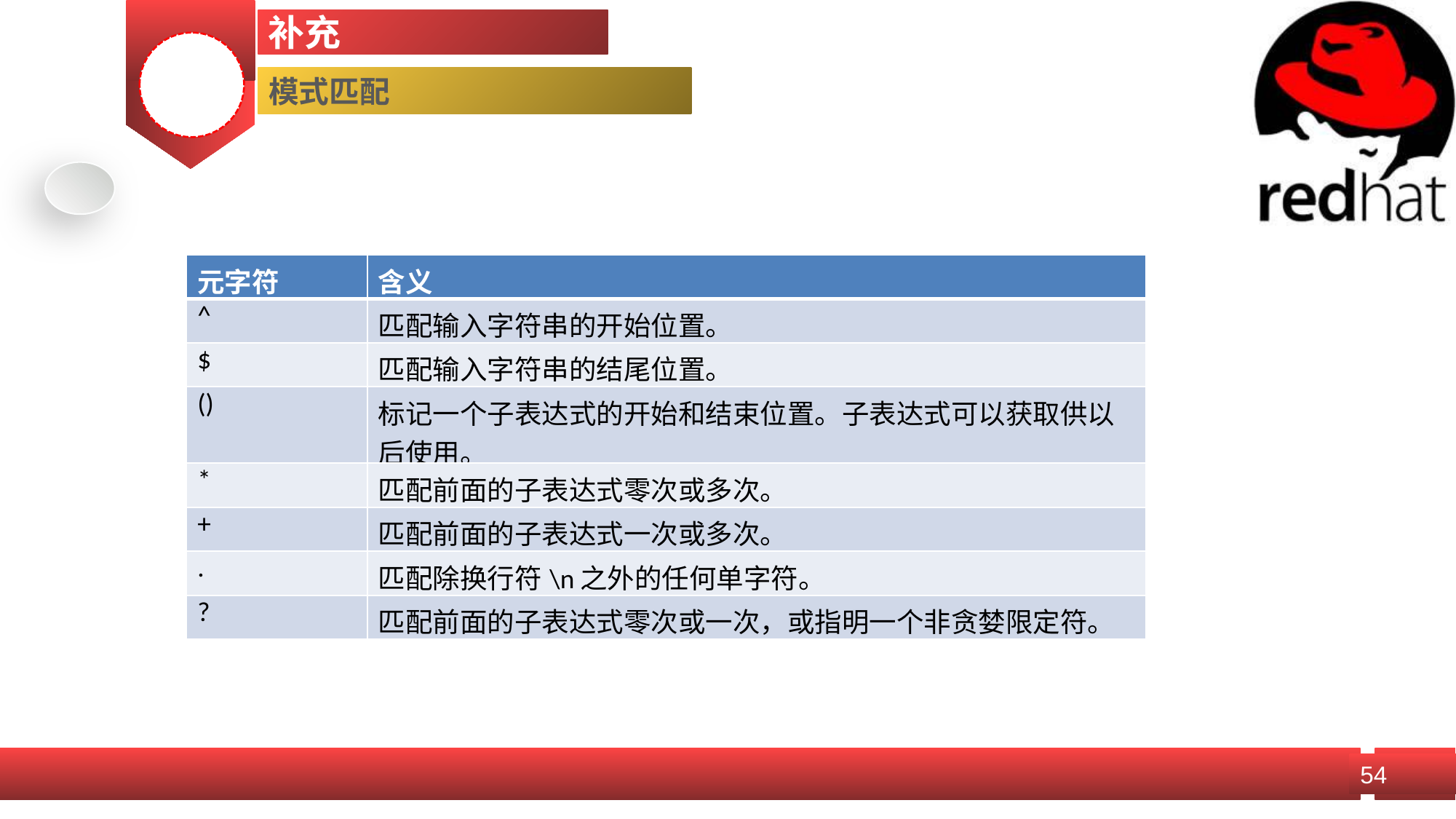

补充

模式匹配

| 元字符 | 含义 |
| --- | --- |
| ^ | 匹配输入字符串的开始位置。 |
| $ | 匹配输入字符串的结尾位置。 |
| () | 标记一个子表达式的开始和结束位置。子表达式可以获取供以后使用。 |
| \* | 匹配前面的子表达式零次或多次。 |
| + | 匹配前面的子表达式一次或多次。 |
| . | 匹配除换行符\n之外的任何单字符。 |
| ? | 匹配前面的子表达式零次或一次，或指明一个非贪婪限定符。 |